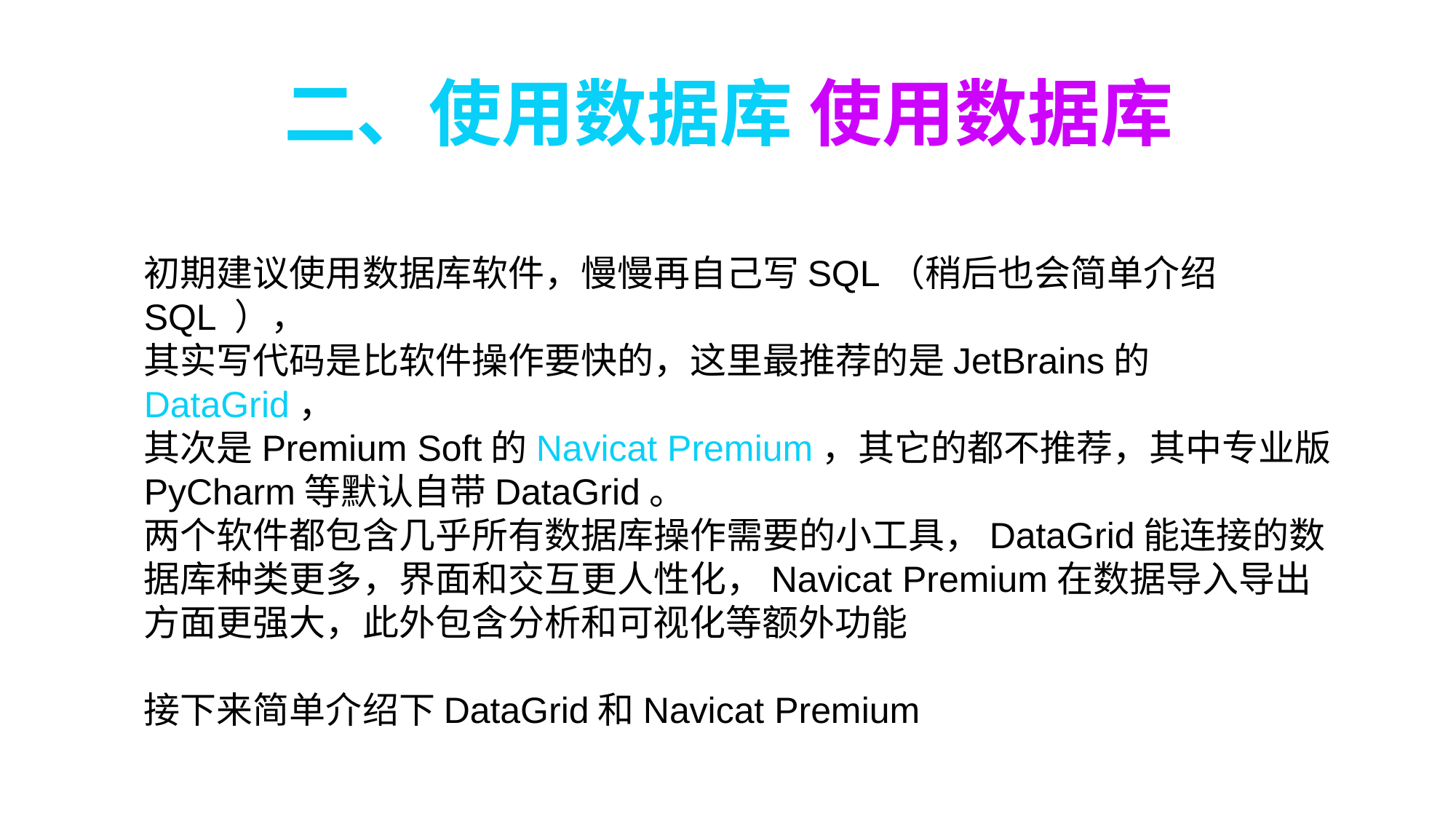

二、使用数据库 使用数据库
初期建议使用数据库软件，慢慢再自己写SQL（稍后也会简单介绍SQL ），
其实写代码是比软件操作要快的，这里最推荐的是JetBrains的DataGrid，
其次是Premium Soft的Navicat Premium，其它的都不推荐，其中专业版PyCharm等默认自带DataGrid。
两个软件都包含几乎所有数据库操作需要的小工具，DataGrid能连接的数据库种类更多，界面和交互更人性化，Navicat Premium在数据导入导出方面更强大，此外包含分析和可视化等额外功能

接下来简单介绍下DataGrid和Navicat Premium